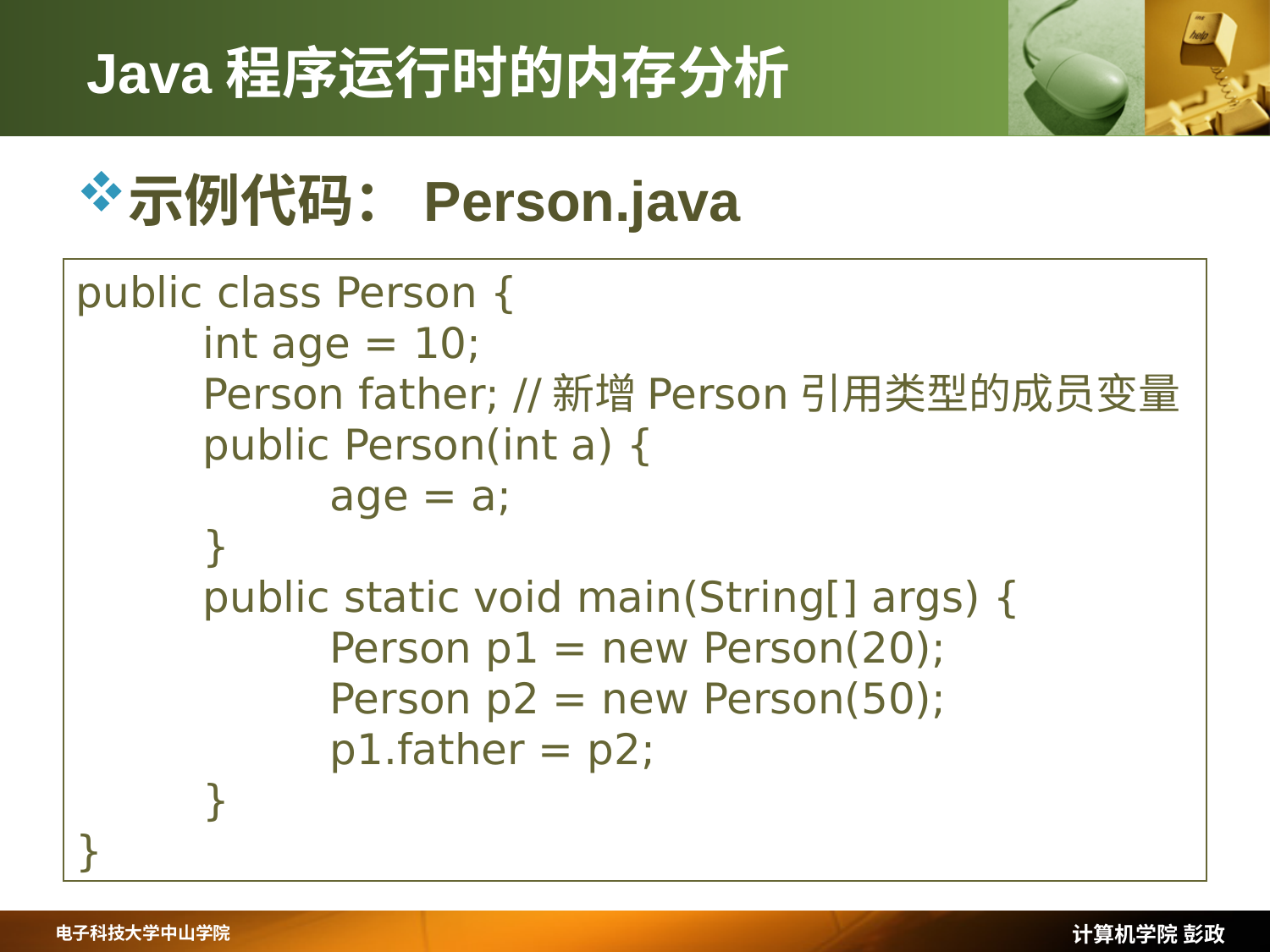

# Java程序运行时的内存分析
示例代码：Person.java
public class Person {
	int age = 10;
	Person father; //新增Person引用类型的成员变量
	public Person(int a) {
		age = a;
	}
	public static void main(String[] args) {
		Person p1 = new Person(20);
		Person p2 = new Person(50);
		p1.father = p2;
	}
}
计算机学院 彭政
电子科技大学中山学院